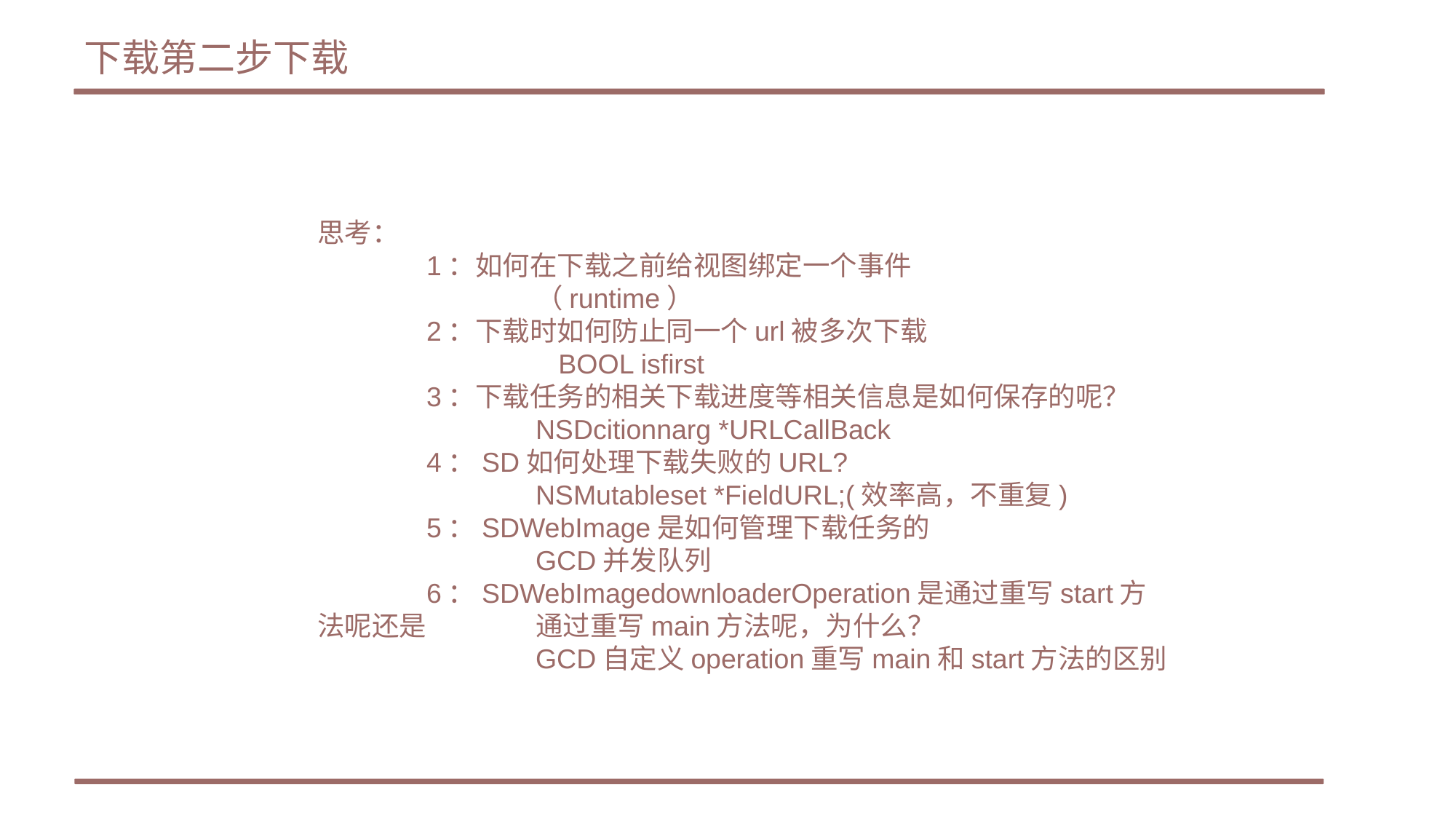

下载第二步下载

思考：
	1：如何在下载之前给视图绑定一个事件
		（runtime）
	2：下载时如何防止同一个url被多次下载
		   BOOL isfirst
	3：下载任务的相关下载进度等相关信息是如何保存的呢？
		NSDcitionnarg *URLCallBack
	4：SD如何处理下载失败的URL?
		NSMutableset *FieldURL;(效率高，不重复)
	5：SDWebImage是如何管理下载任务的
		GCD并发队列
	6：SDWebImagedownloaderOperation是通过重写start方法呢还是	通过重写main方法呢，为什么？
		GCD自定义operation重写main和start方法的区别